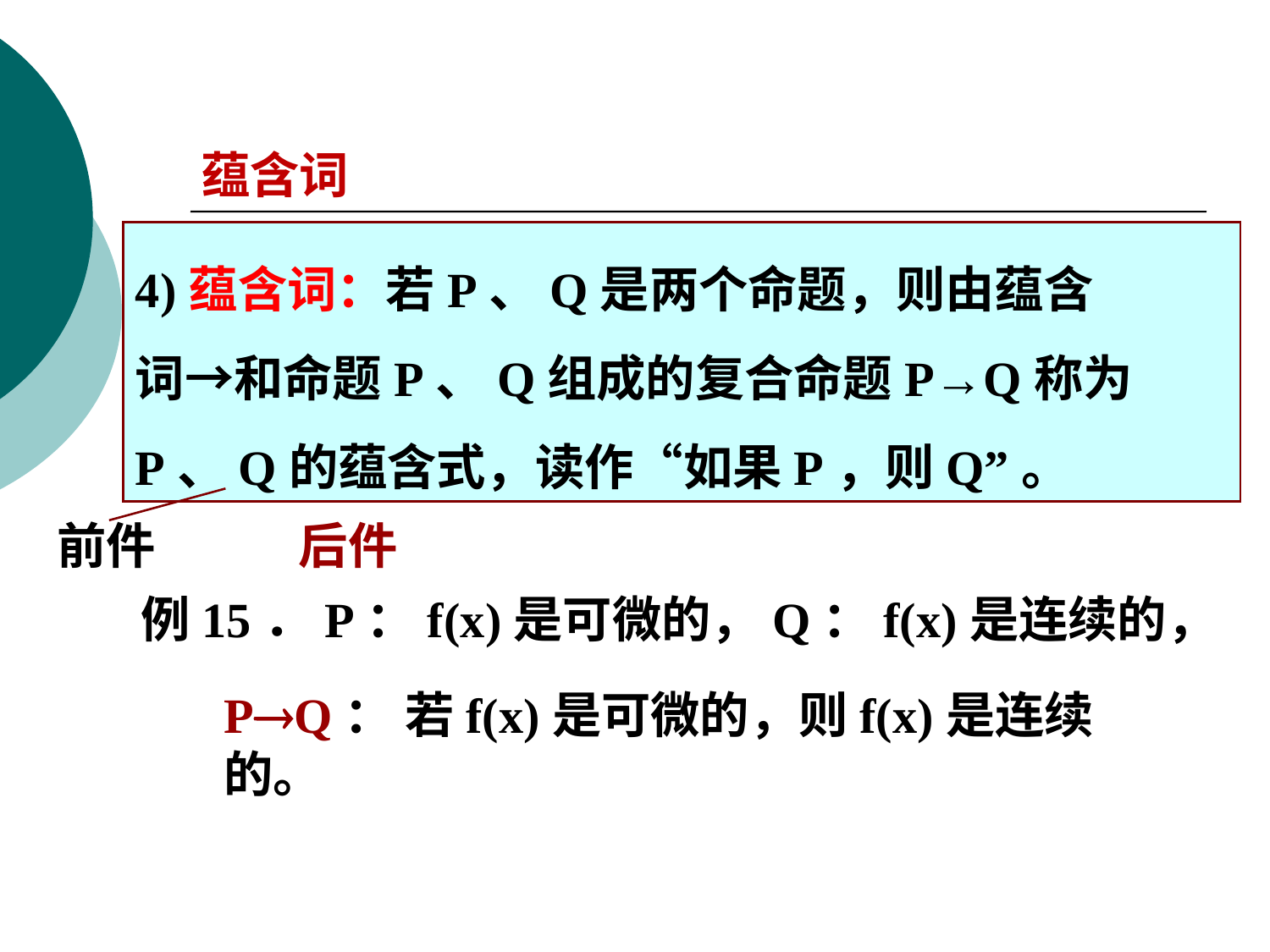

蕴含词
4)蕴含词：若P、Q是两个命题，则由蕴含
词→和命题P、Q组成的复合命题P→Q称为
P、Q的蕴含式，读作“如果P，则Q”。

前件
后件
例15．P：f(x)是可微的，Q：f(x)是连续的，
P→Q： 若f(x)是可微的，则f(x)是连续的。